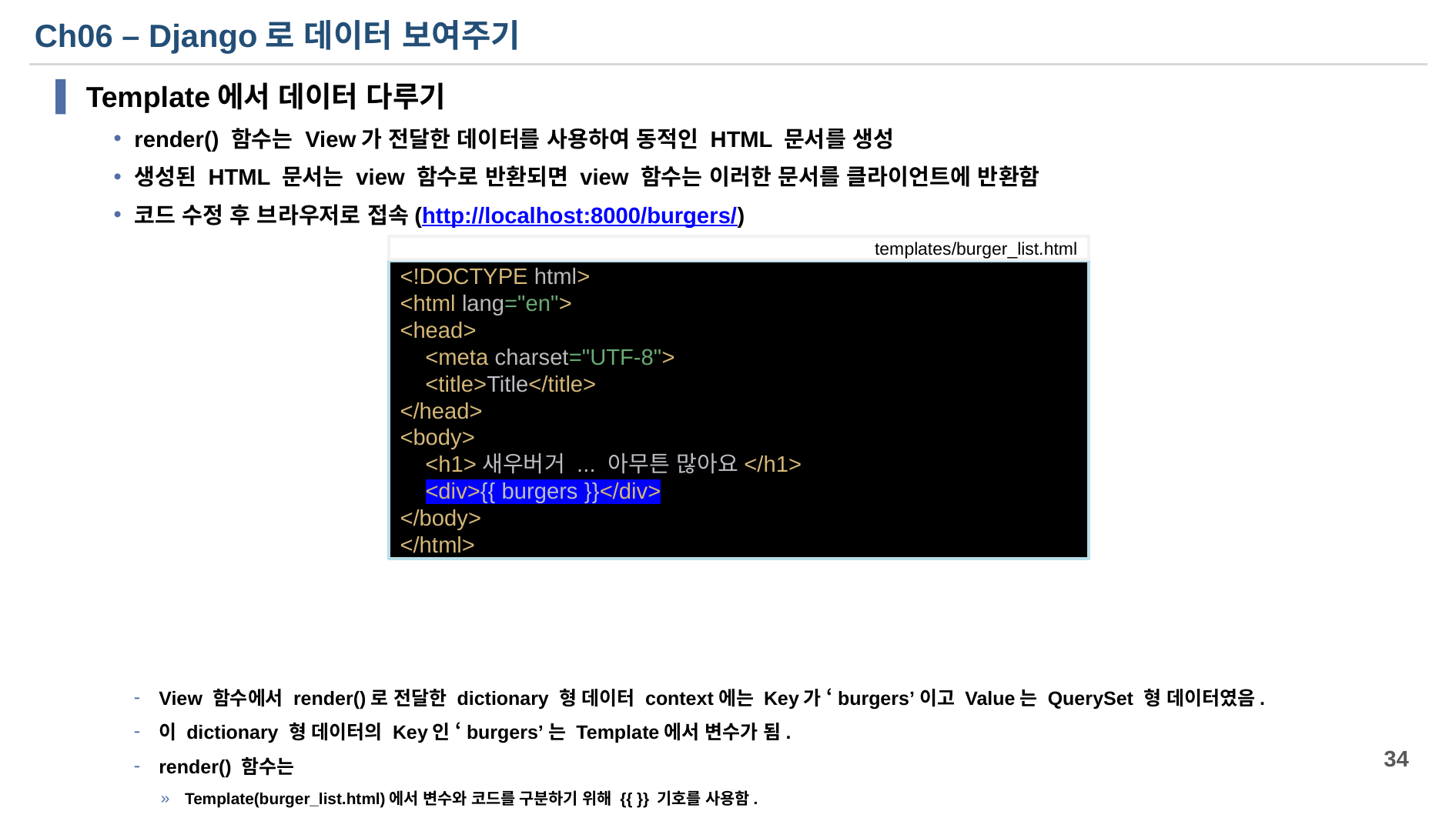

# Ch06 – Django로 데이터 보여주기
Template에서 데이터 다루기
render() 함수는 View가 전달한 데이터를 사용하여 동적인 HTML 문서를 생성
생성된 HTML 문서는 view 함수로 반환되면 view 함수는 이러한 문서를 클라이언트에 반환함
코드 수정 후 브라우저로 접속(http://localhost:8000/burgers/)

View 함수에서 render()로 전달한 dictionary 형 데이터 context에는 Key가 ‘burgers’이고 Value는 QuerySet 형 데이터였음.
이 dictionary 형 데이터의 Key인 ‘burgers’는 Template에서 변수가 됨.
render() 함수는
Template(burger_list.html)에서 변수와 코드를 구분하기 위해 {{ }} 기호를 사용함.
Template에서 {{ 변수 }}과 같은 코드는 해당 위치에 ‘변수’의 값을 채워 넣음
templates/burger_list.html
<!DOCTYPE html>
<html lang="en">
<head>
    <meta charset="UTF-8">
    <title>Title</title>
</head>
<body>
    <h1>새우버거 ... 아무튼 많아요</h1>
    <div>{{ burgers }}</div>
</body>
</html>
34